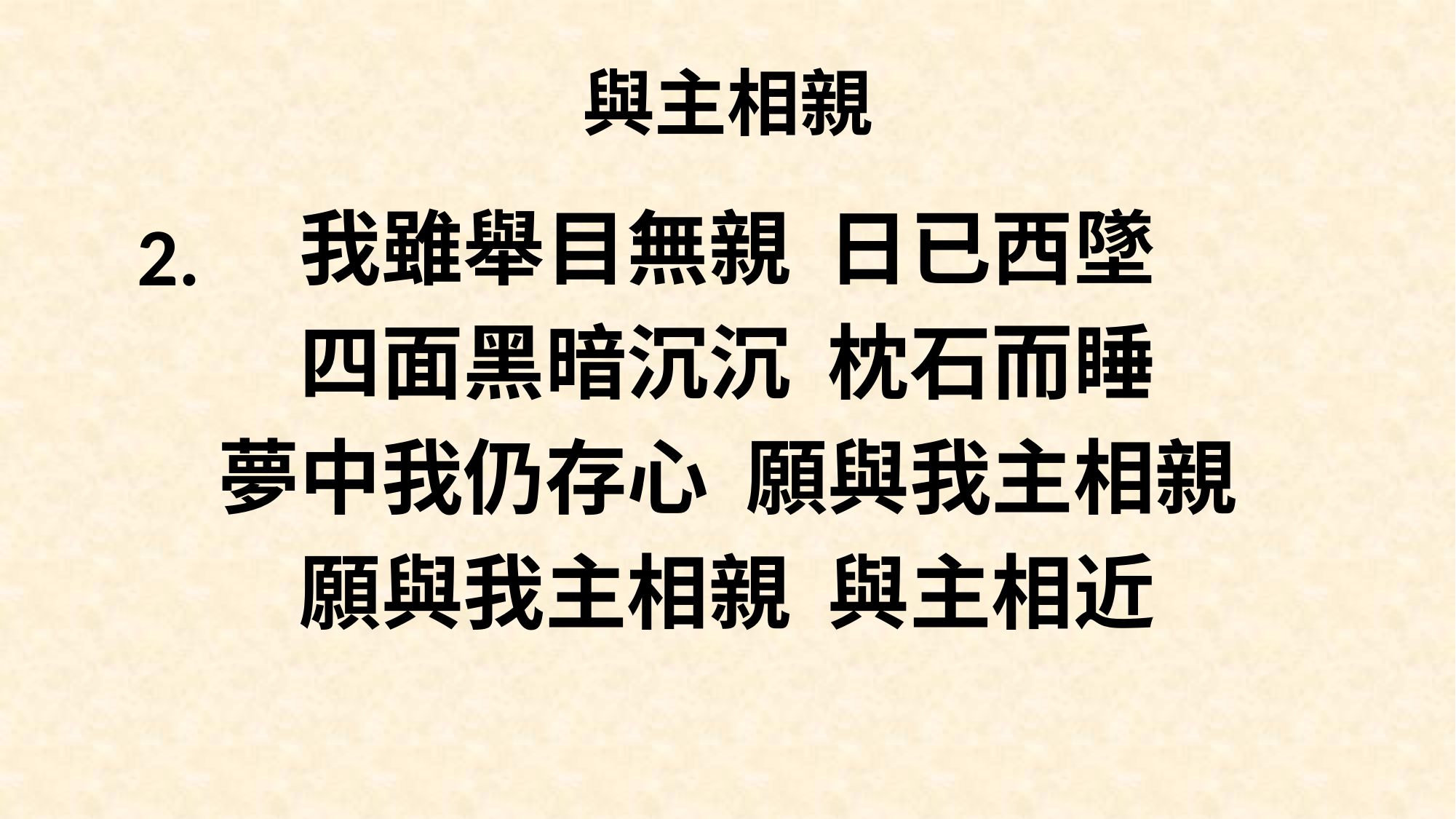

# 與主相親
我雖舉目無親  日已西墜
四面黑暗沉沉  枕石而睡
夢中我仍存心  願與我主相親
願與我主相親  與主相近
2.